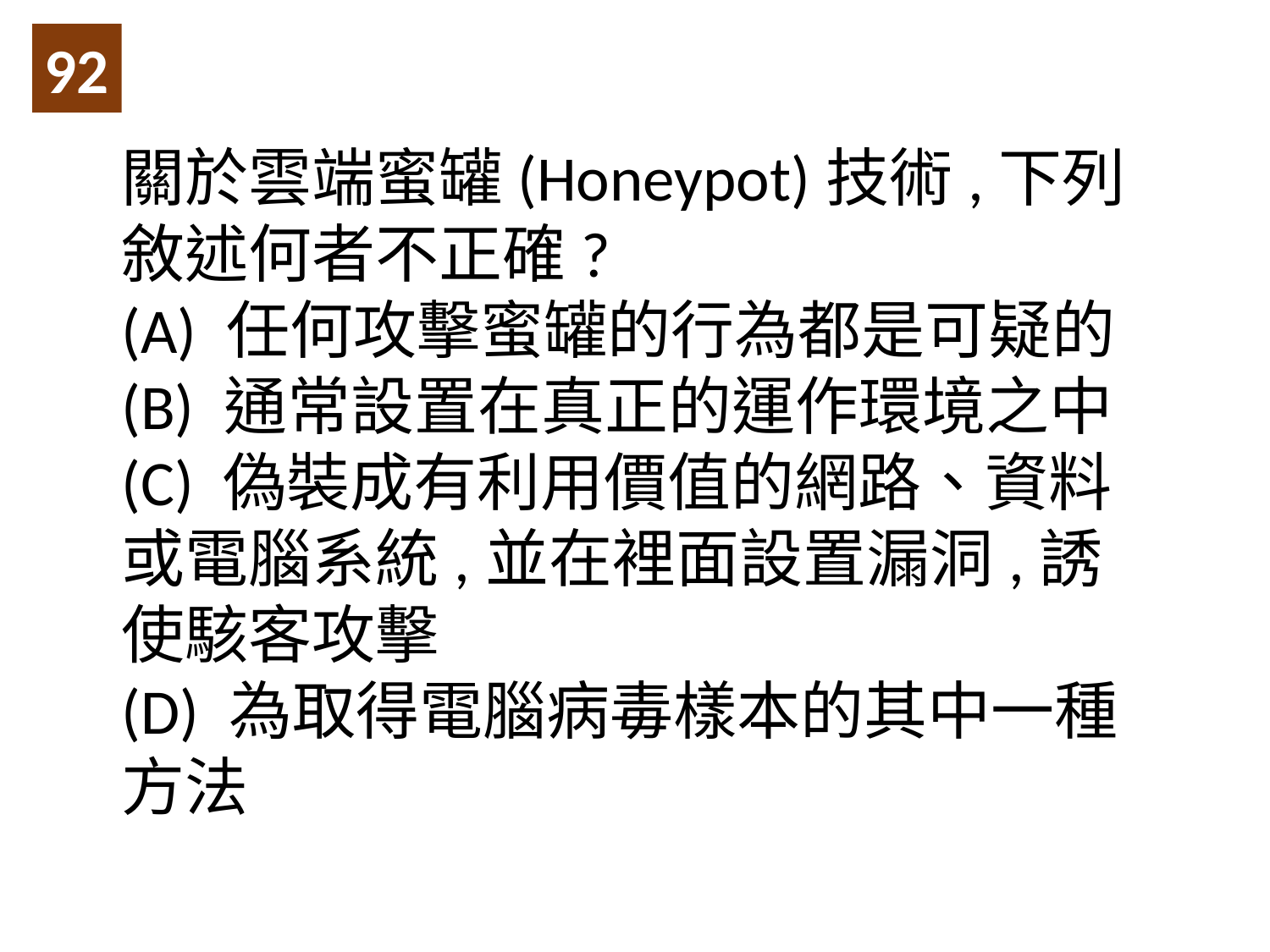

92
關於雲端蜜罐(Honeypot)技術,下列敘述何者不正確?
(A) 任何攻擊蜜罐的行為都是可疑的
(B) 通常設置在真正的運作環境之中
(C) 偽裝成有利用價值的網路、資料或電腦系統,並在裡面設置漏洞,誘使駭客攻擊
(D) 為取得電腦病毒樣本的其中一種方法